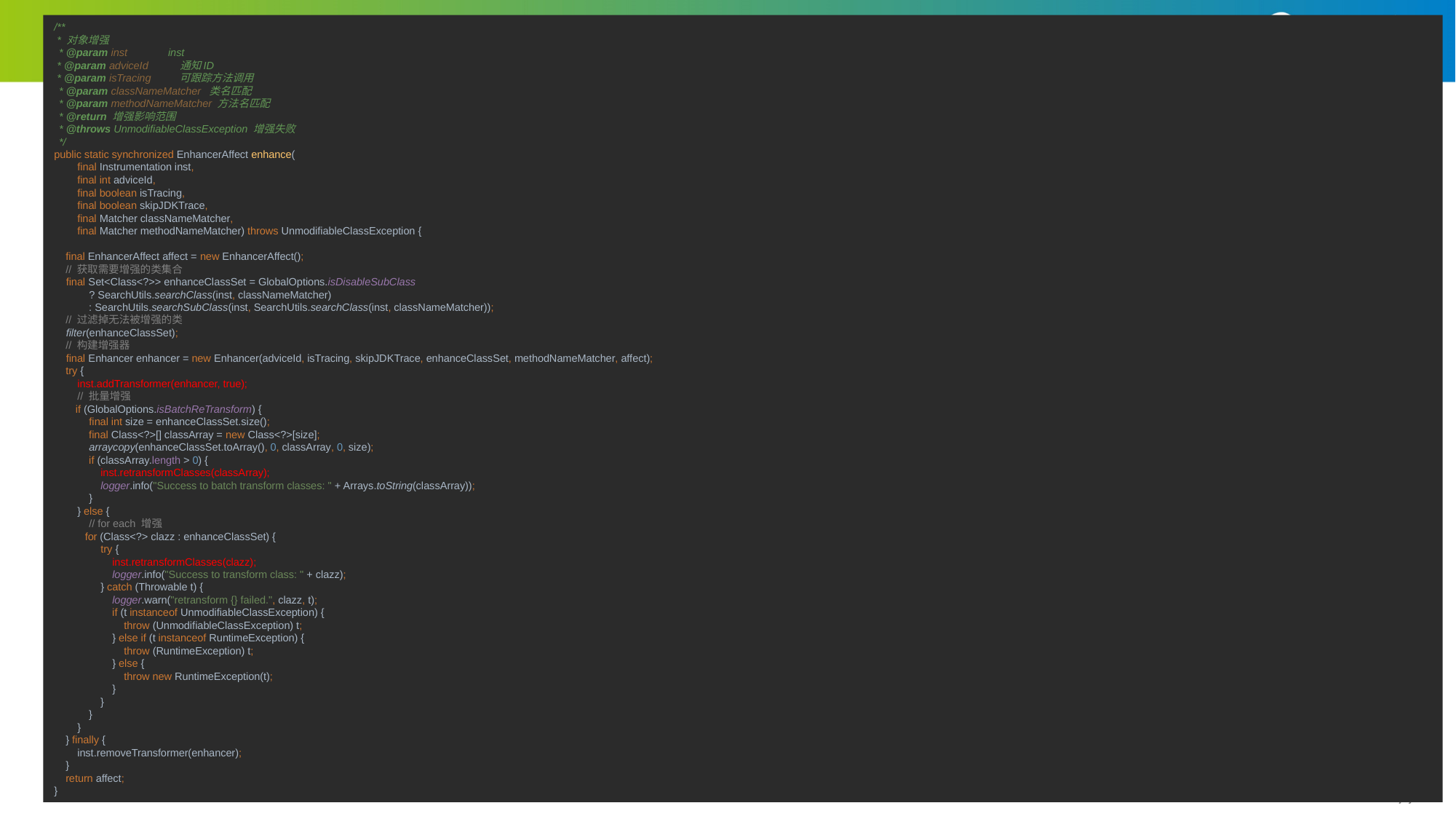

/**
 * 对象增强
 * @param inst              inst
 * @param adviceId          通知ID
 * @param isTracing         可跟踪方法调用
 * @param classNameMatcher  类名匹配
 * @param methodNameMatcher 方法名匹配
 * @return 增强影响范围
 * @throws UnmodifiableClassException 增强失败
 */
public static synchronized EnhancerAffect enhance(
        final Instrumentation inst,
        final int adviceId,
        final boolean isTracing,
        final boolean skipJDKTrace,
        final Matcher classNameMatcher,
        final Matcher methodNameMatcher) throws UnmodifiableClassException {
    final EnhancerAffect affect = new EnhancerAffect();
    // 获取需要增强的类集合
    final Set<Class<?>> enhanceClassSet = GlobalOptions.isDisableSubClass
            ? SearchUtils.searchClass(inst, classNameMatcher)
            : SearchUtils.searchSubClass(inst, SearchUtils.searchClass(inst, classNameMatcher));
    // 过滤掉无法被增强的类
    filter(enhanceClassSet);
    // 构建增强器
    final Enhancer enhancer = new Enhancer(adviceId, isTracing, skipJDKTrace, enhanceClassSet, methodNameMatcher, affect);
    try {
        inst.addTransformer(enhancer, true);
        // 批量增强
        if (GlobalOptions.isBatchReTransform) {
            final int size = enhanceClassSet.size();
            final Class<?>[] classArray = new Class<?>[size];
            arraycopy(enhanceClassSet.toArray(), 0, classArray, 0, size);
            if (classArray.length > 0) {
                inst.retransformClasses(classArray);
                logger.info("Success to batch transform classes: " + Arrays.toString(classArray));
            }
        } else {
            // for each 增强
            for (Class<?> clazz : enhanceClassSet) {
                try {
                    inst.retransformClasses(clazz);
                    logger.info("Success to transform class: " + clazz);
                } catch (Throwable t) {
                    logger.warn("retransform {} failed.", clazz, t);
                    if (t instanceof UnmodifiableClassException) {
                        throw (UnmodifiableClassException) t;
                    } else if (t instanceof RuntimeException) {
                        throw (RuntimeException) t;
                    } else {
                        throw new RuntimeException(t);
                    }
                }
            }
        }
    } finally {
        inst.removeTransformer(enhancer);
    }
    return affect;
}